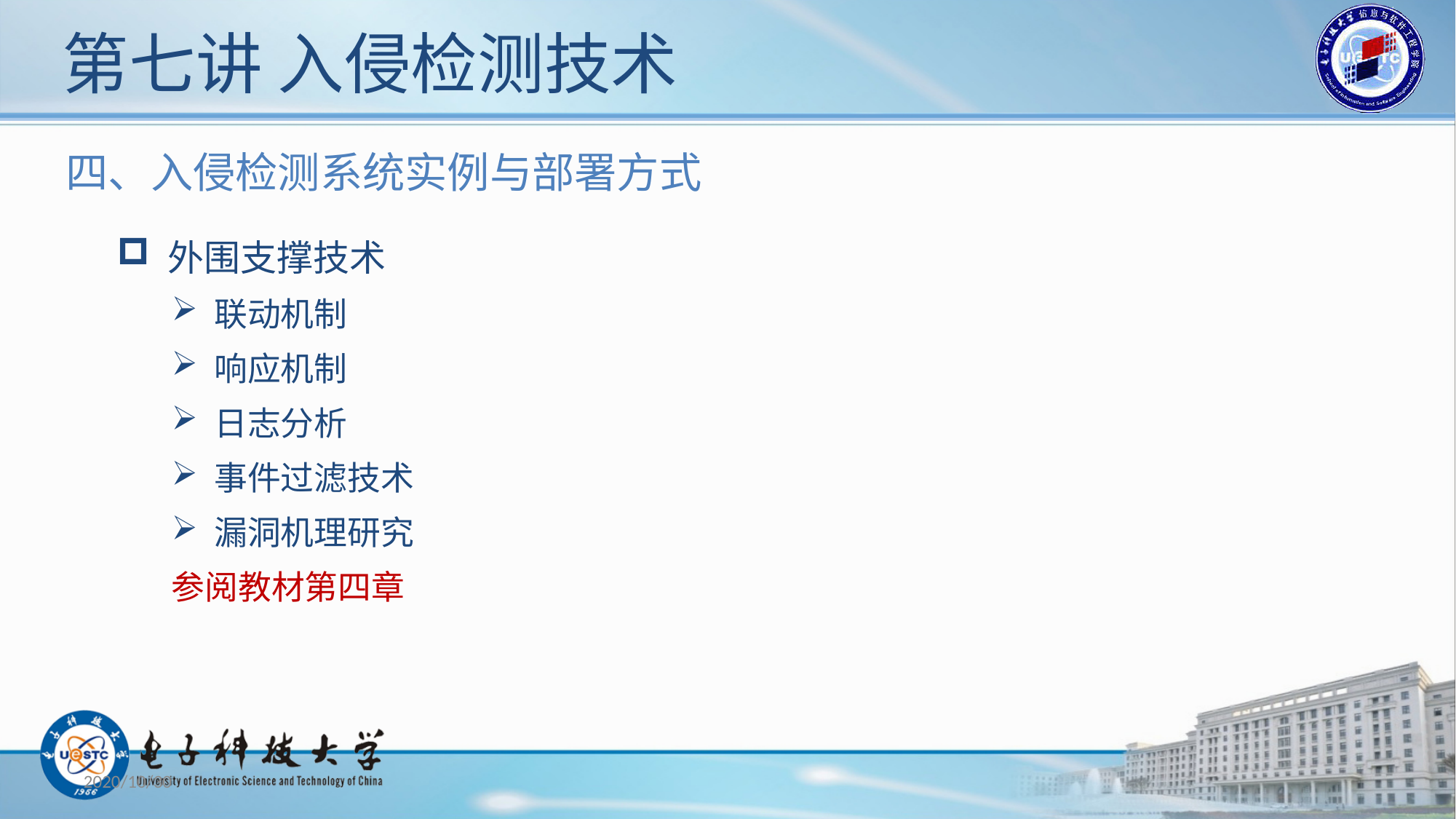

# 第七讲 入侵检测技术
四、入侵检测系统实例与部署方式
 外围支撑技术
 联动机制
 响应机制
 日志分析
 事件过滤技术
 漏洞机理研究
参阅教材第四章
2020/10/30